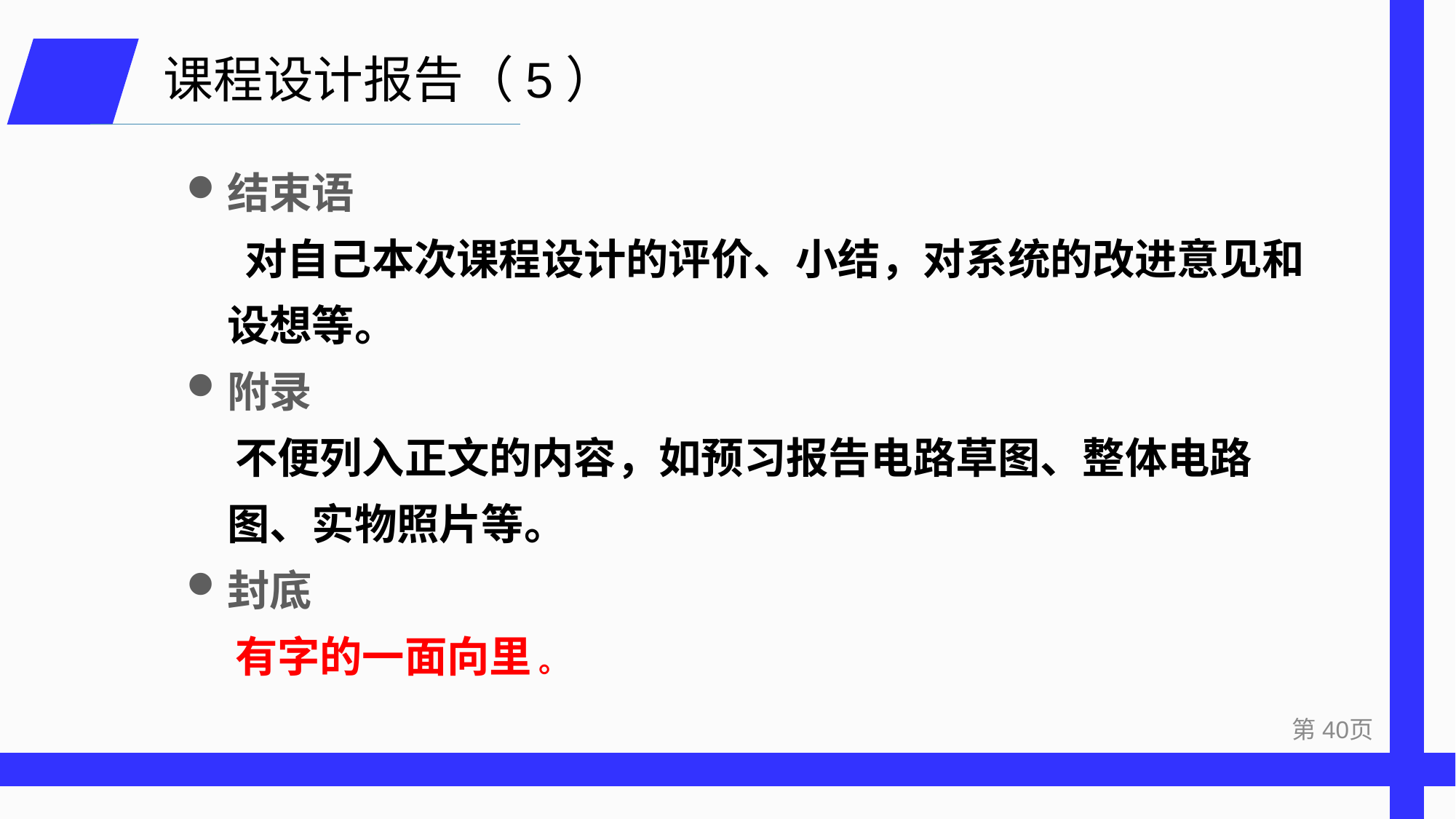

# 课程设计报告（5）
结束语
     对自己本次课程设计的评价、小结，对系统的改进意见和设想等。
附录
    不便列入正文的内容，如预习报告电路草图、整体电路图、实物照片等。
封底
    有字的一面向里 。

第40页